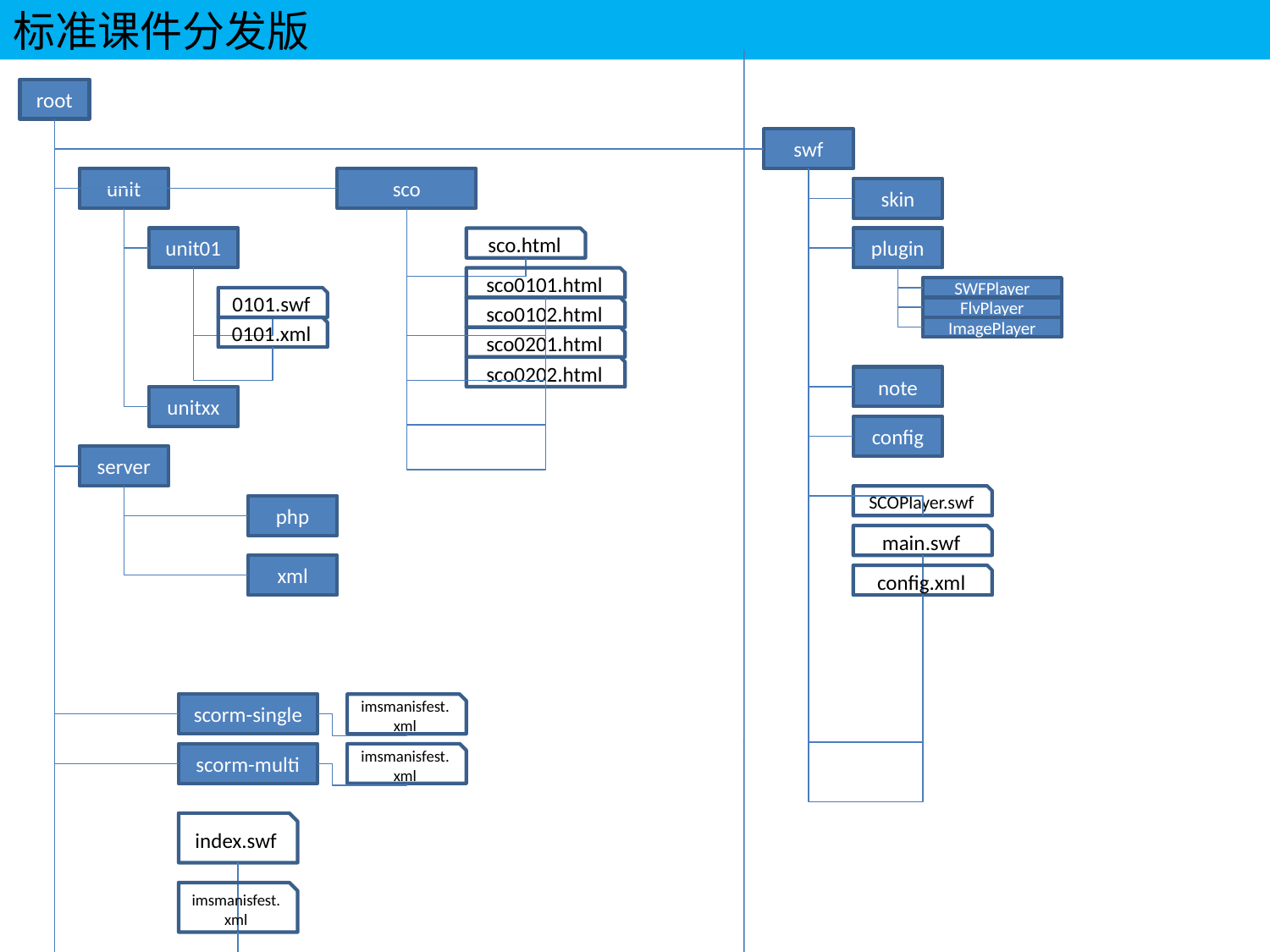

标准课件分发版
root
swf
unit
sco
skin
unit01
sco.html
plugin
sco0101.html
SWFPlayer
0101.swf
sco0102.html
FlvPlayer
0101.xml
ImagePlayer
sco0201.html
sco0202.html
note
unitxx
config
server
SCOPlayer.swf
php
main.swf
xml
config.xml
scorm-single
imsmanisfest.xml
scorm-multi
imsmanisfest.xml
index.swf
imsmanisfest.xml